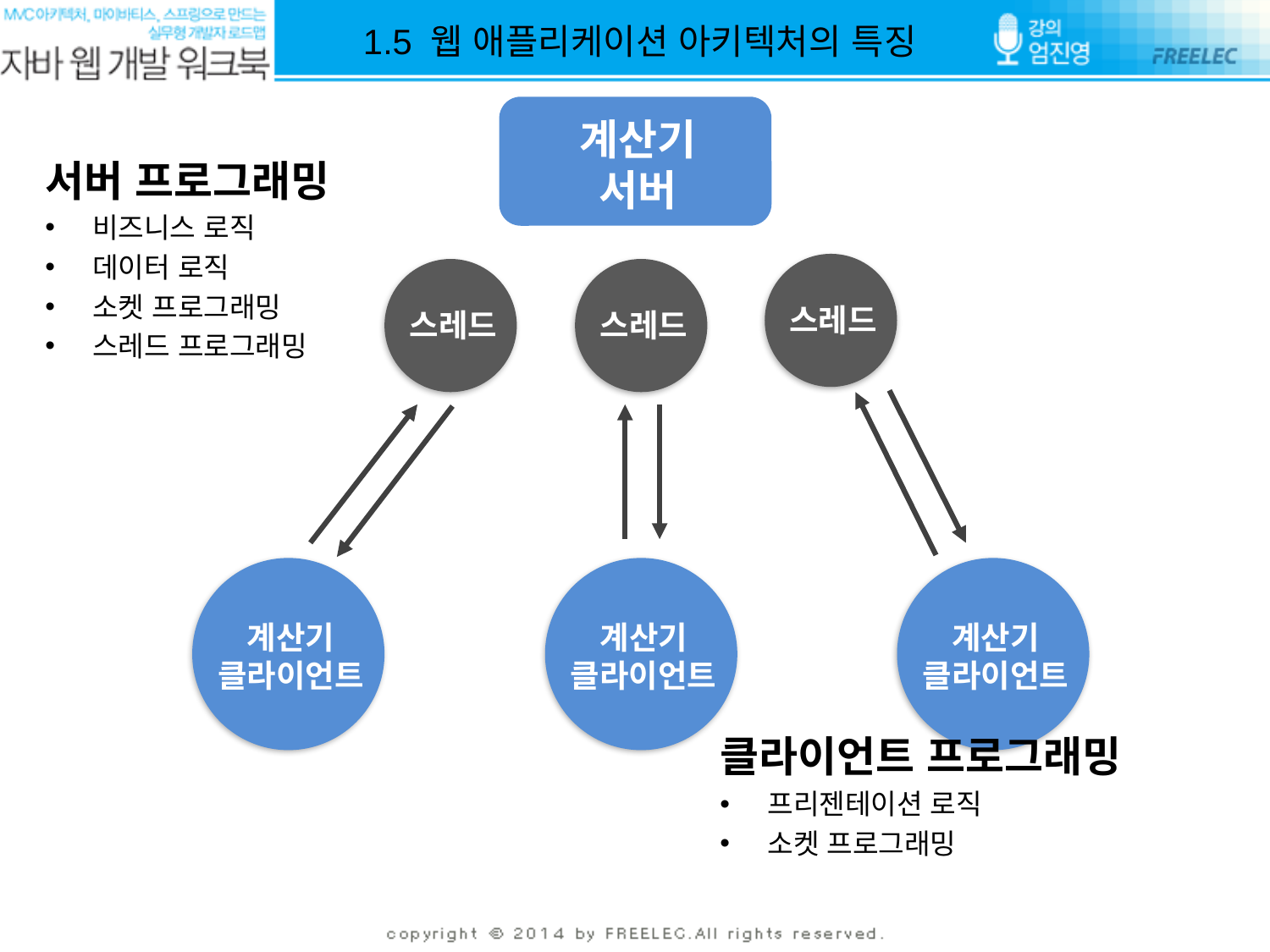

1.5 웹 애플리케이션 아키텍처의 특징

계산기
서버
서버 프로그래밍
비즈니스 로직
데이터 로직
소켓 프로그래밍
스레드 프로그래밍

스레드

스레드

스레드

계산기
클라이언트

계산기
클라이언트

계산기
클라이언트
클라이언트 프로그래밍
프리젠테이션 로직
소켓 프로그래밍